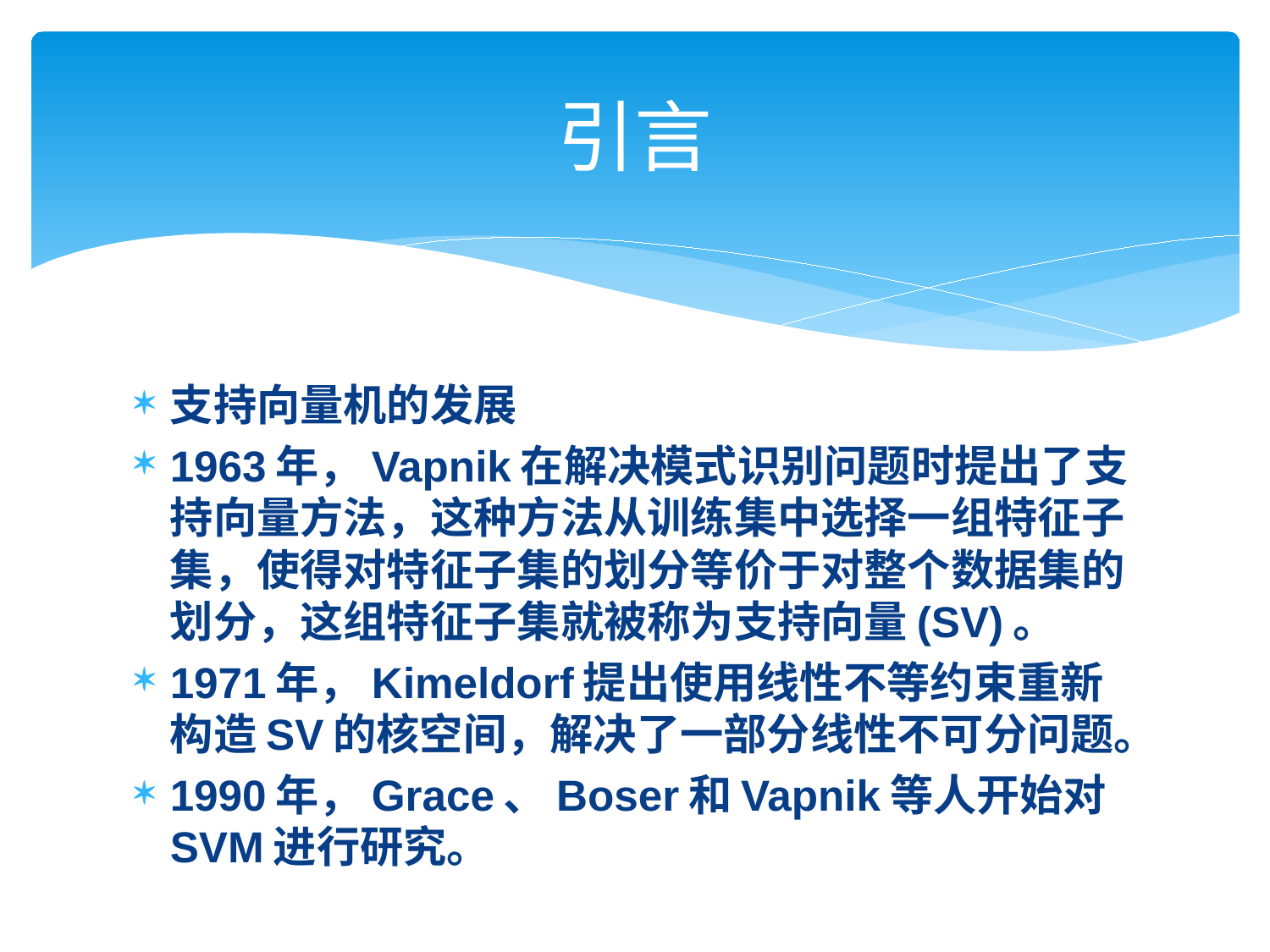

# 引言
支持向量机的发展
1963年，Vapnik在解决模式识别问题时提出了支持向量方法，这种方法从训练集中选择一组特征子集，使得对特征子集的划分等价于对整个数据集的划分，这组特征子集就被称为支持向量(SV)。
1971年，Kimeldorf提出使用线性不等约束重新构造SV的核空间，解决了一部分线性不可分问题。
1990年，Grace、Boser和Vapnik等人开始对SVM进行研究。